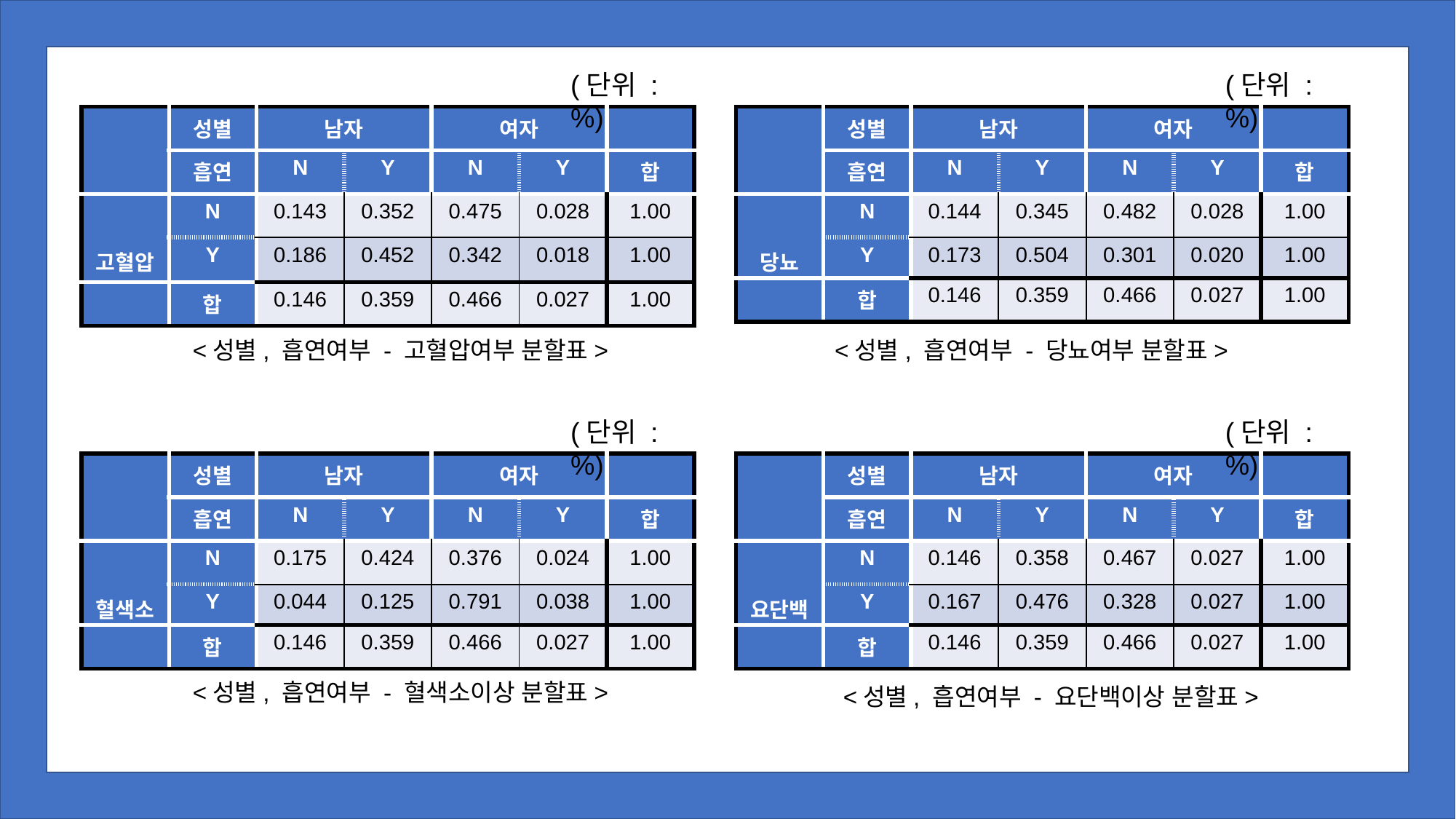

(단위 : %)
(단위 : %)
|  | 성별 | 남자 |  | 여자 |  |  |
| --- | --- | --- | --- | --- | --- | --- |
|  | 흡연 | N | Y | N | Y | 합 |
| 당뇨 | N | 0.144 | 0.345 | 0.482 | 0.028 | 1.00 |
|  | Y | 0.173 | 0.504 | 0.301 | 0.020 | 1.00 |
|  | 합 | 0.146 | 0.359 | 0.466 | 0.027 | 1.00 |
|  | 성별 | 남자 |  | 여자 |  |  |
| --- | --- | --- | --- | --- | --- | --- |
|  | 흡연 | N | Y | N | Y | 합 |
| 고혈압 | N | 0.143 | 0.352 | 0.475 | 0.028 | 1.00 |
|  | Y | 0.186 | 0.452 | 0.342 | 0.018 | 1.00 |
|  | 합 | 0.146 | 0.359 | 0.466 | 0.027 | 1.00 |
<성별, 흡연여부 - 고혈압여부 분할표>
<성별, 흡연여부 - 당뇨여부 분할표>
(단위 : %)
(단위 : %)
|  | 성별 | 남자 |  | 여자 |  |  |
| --- | --- | --- | --- | --- | --- | --- |
|  | 흡연 | N | Y | N | Y | 합 |
| 혈색소 | N | 0.175 | 0.424 | 0.376 | 0.024 | 1.00 |
|  | Y | 0.044 | 0.125 | 0.791 | 0.038 | 1.00 |
|  | 합 | 0.146 | 0.359 | 0.466 | 0.027 | 1.00 |
|  | 성별 | 남자 |  | 여자 |  |  |
| --- | --- | --- | --- | --- | --- | --- |
|  | 흡연 | N | Y | N | Y | 합 |
| 요단백 | N | 0.146 | 0.358 | 0.467 | 0.027 | 1.00 |
|  | Y | 0.167 | 0.476 | 0.328 | 0.027 | 1.00 |
|  | 합 | 0.146 | 0.359 | 0.466 | 0.027 | 1.00 |
<성별, 흡연여부 - 혈색소이상 분할표>
<성별, 흡연여부 - 요단백이상 분할표>